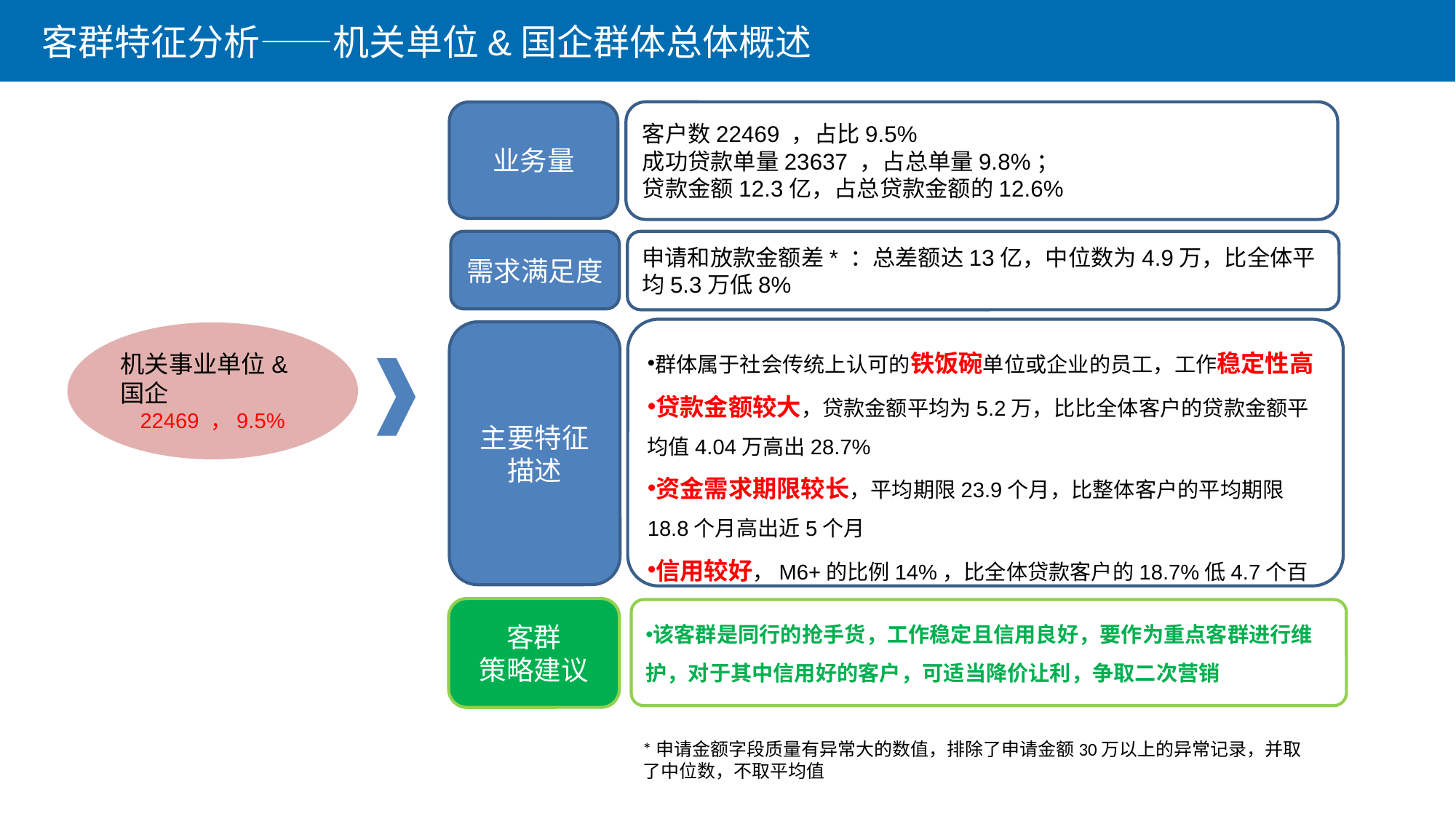

客群特征分析——机关单位&国企群体总体概述
客户数22469 ，占比9.5%
成功贷款单量23637 ，占总单量9.8%；
贷款金额12.3亿，占总贷款金额的12.6%
业务量
需求满足度
申请和放款金额差* ：总差额达13亿，中位数为4.9万，比全体平均5.3万低8%
群体属于社会传统上认可的铁饭碗单位或企业的员工，工作稳定性高
贷款金额较大，贷款金额平均为5.2万，比比全体客户的贷款金额平均值4.04万高出28.7%
资金需求期限较长，平均期限23.9个月，比整体客户的平均期限18.8个月高出近5个月
信用较好，M6+的比例14%，比全体贷款客户的18.7%低4.7个百分点
主要特征描述
机关事业单位&国企
22469 ，9.5%

客群
策略建议
该客群是同行的抢手货，工作稳定且信用良好，要作为重点客群进行维护，对于其中信用好的客户，可适当降价让利，争取二次营销
*申请金额字段质量有异常大的数值，排除了申请金额30万以上的异常记录，并取了中位数，不取平均值